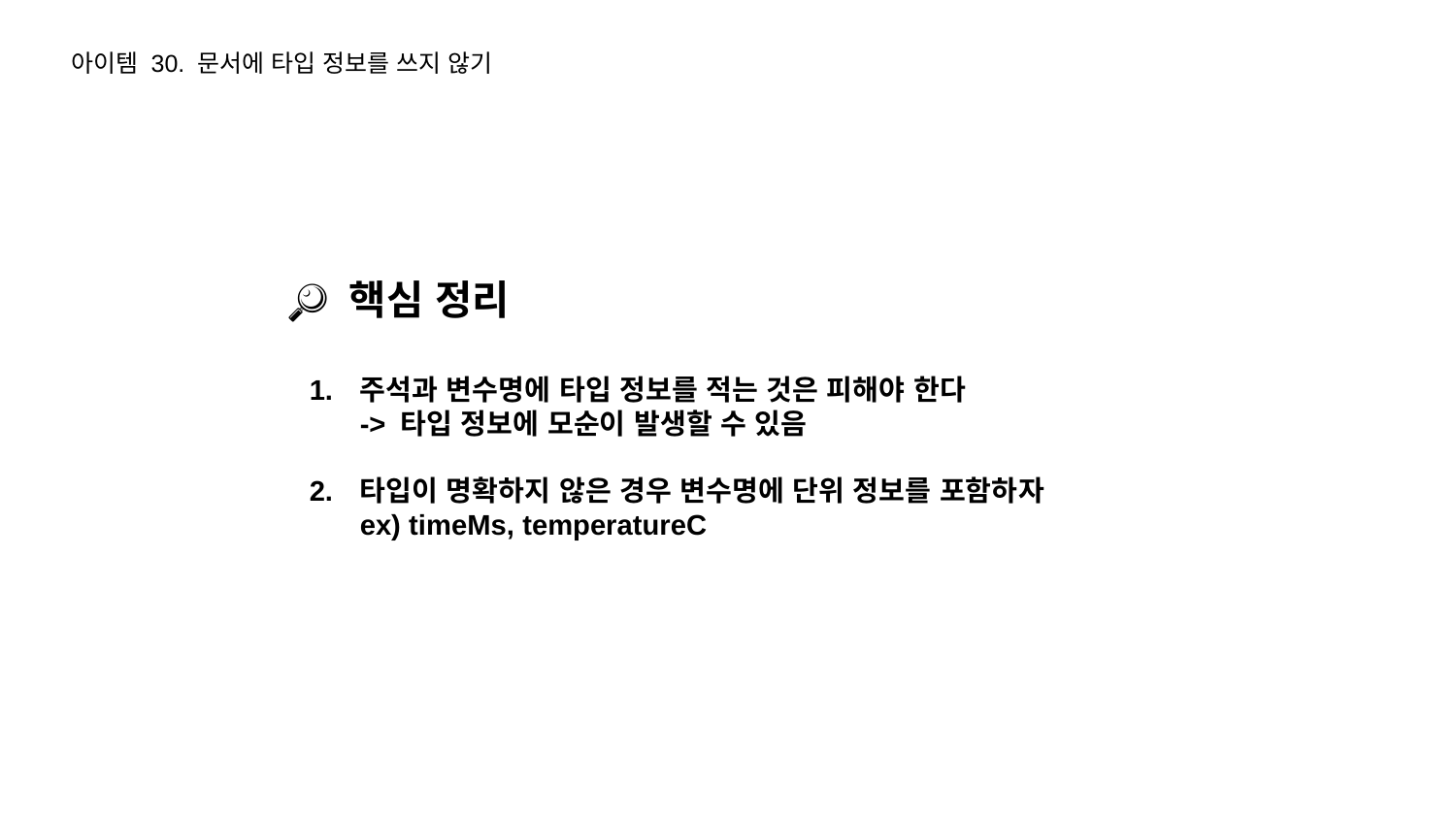

아이템 30. 문서에 타입 정보를 쓰지 않기
🔎 핵심 정리

주석과 변수명에 타입 정보를 적는 것은 피해야 한다
-> 타입 정보에 모순이 발생할 수 있음

타입이 명확하지 않은 경우 변수명에 단위 정보를 포함하자
ex) timeMs, temperatureC